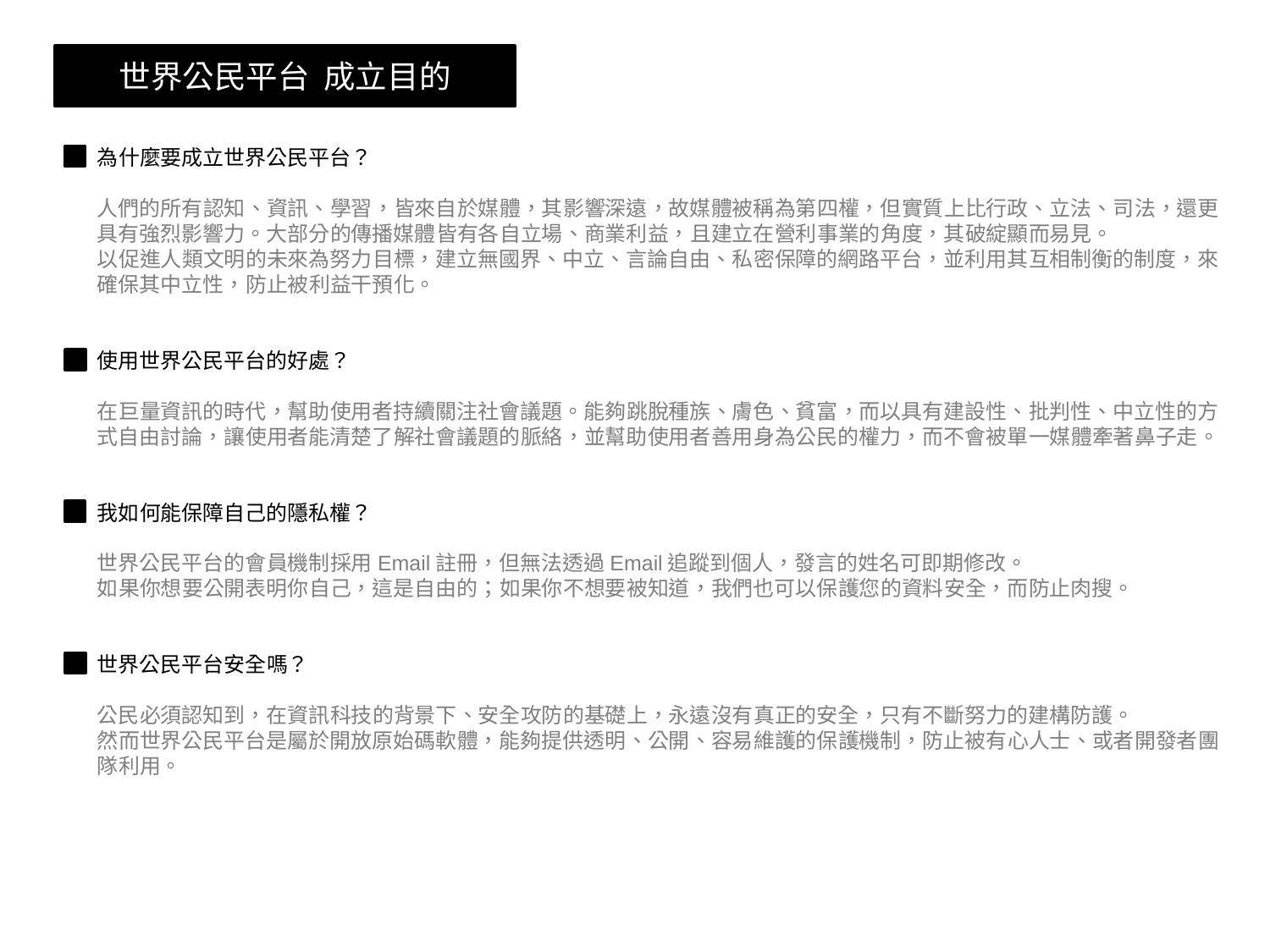

世界公民平台  成立目的
為什麼要成立世界公民平台？

人們的所有認知、資訊、學習，皆來自於媒體，其影響深遠，故媒體被稱為第四權，但實質上比行政、立法、司法，還更具有強烈影響力。大部分的傳播媒體皆有各自立場、商業利益，且建立在營利事業的角度，其破綻顯而易見。
以促進人類文明的未來為努力目標，建立無國界、中立、言論自由、私密保障的網路平台，並利用其互相制衡的制度，來確保其中立性，防止被利益干預化。

使用世界公民平台的好處？

在巨量資訊的時代，幫助使用者持續關注社會議題。能夠跳脫種族、膚色、貧富，而以具有建設性、批判性、中立性的方式自由討論，讓使用者能清楚了解社會議題的脈絡，並幫助使用者善用身為公民的權力，而不會被單一媒體牽著鼻子走。

我如何能保障自己的隱私權？

世界公民平台的會員機制採用Email註冊，但無法透過Email追蹤到個人，發言的姓名可即期修改。
如果你想要公開表明你自己，這是自由的；如果你不想要被知道，我們也可以保護您的資料安全，而防止肉搜。

世界公民平台安全嗎？

公民必須認知到，在資訊科技的背景下、安全攻防的基礎上，永遠沒有真正的安全，只有不斷努力的建構防護。
然而世界公民平台是屬於開放原始碼軟體，能夠提供透明、公開、容易維護的保護機制，防止被有心人士、或者開發者團隊利用。